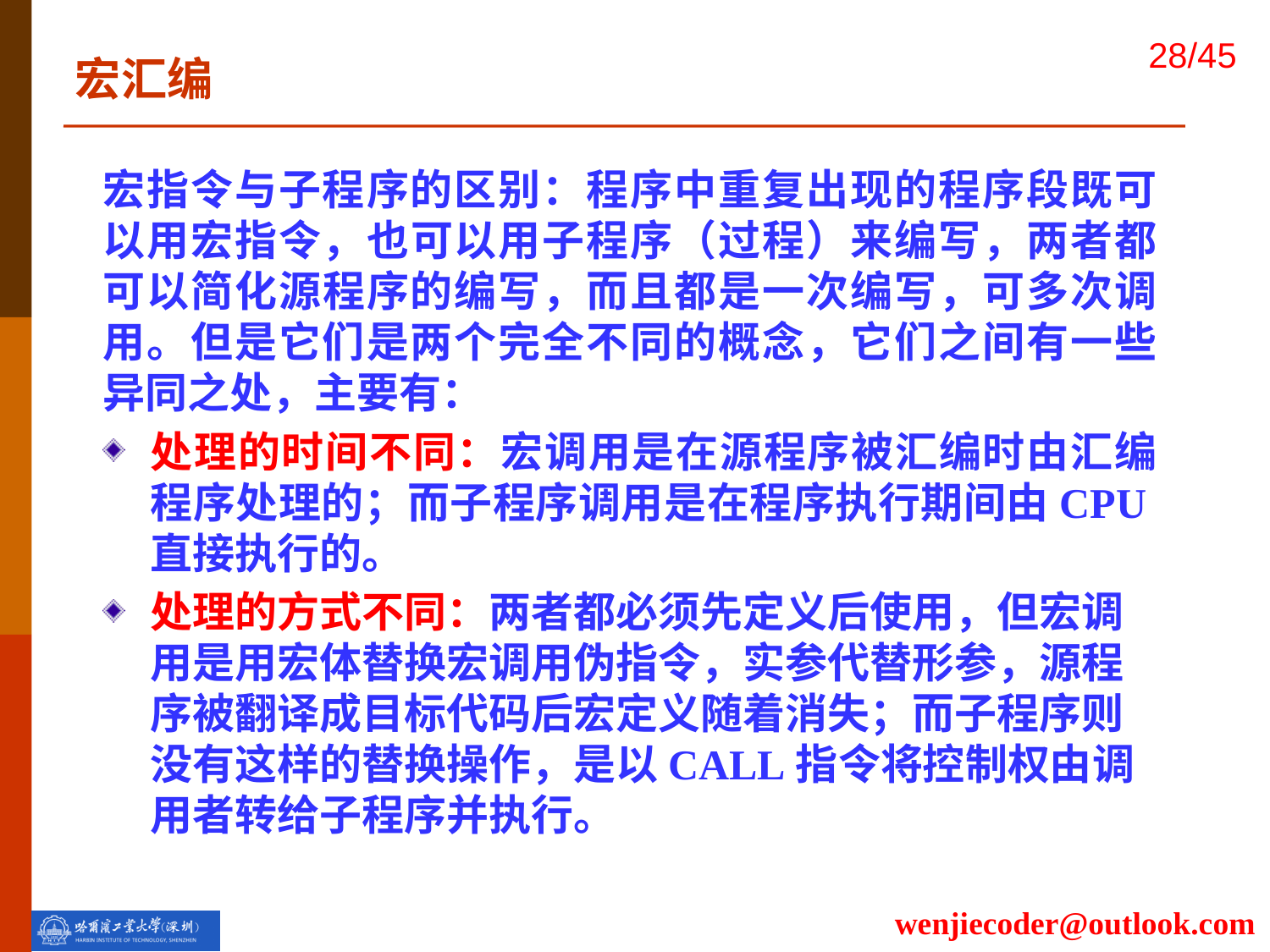

宏汇编
宏指令与子程序的区别：程序中重复出现的程序段既可以用宏指令，也可以用子程序（过程）来编写，两者都可以简化源程序的编写，而且都是一次编写，可多次调用。但是它们是两个完全不同的概念，它们之间有一些异同之处，主要有：
处理的时间不同：宏调用是在源程序被汇编时由汇编程序处理的；而子程序调用是在程序执行期间由CPU直接执行的。
处理的方式不同：两者都必须先定义后使用，但宏调用是用宏体替换宏调用伪指令，实参代替形参，源程序被翻译成目标代码后宏定义随着消失；而子程序则没有这样的替换操作，是以CALL指令将控制权由调用者转给子程序并执行。